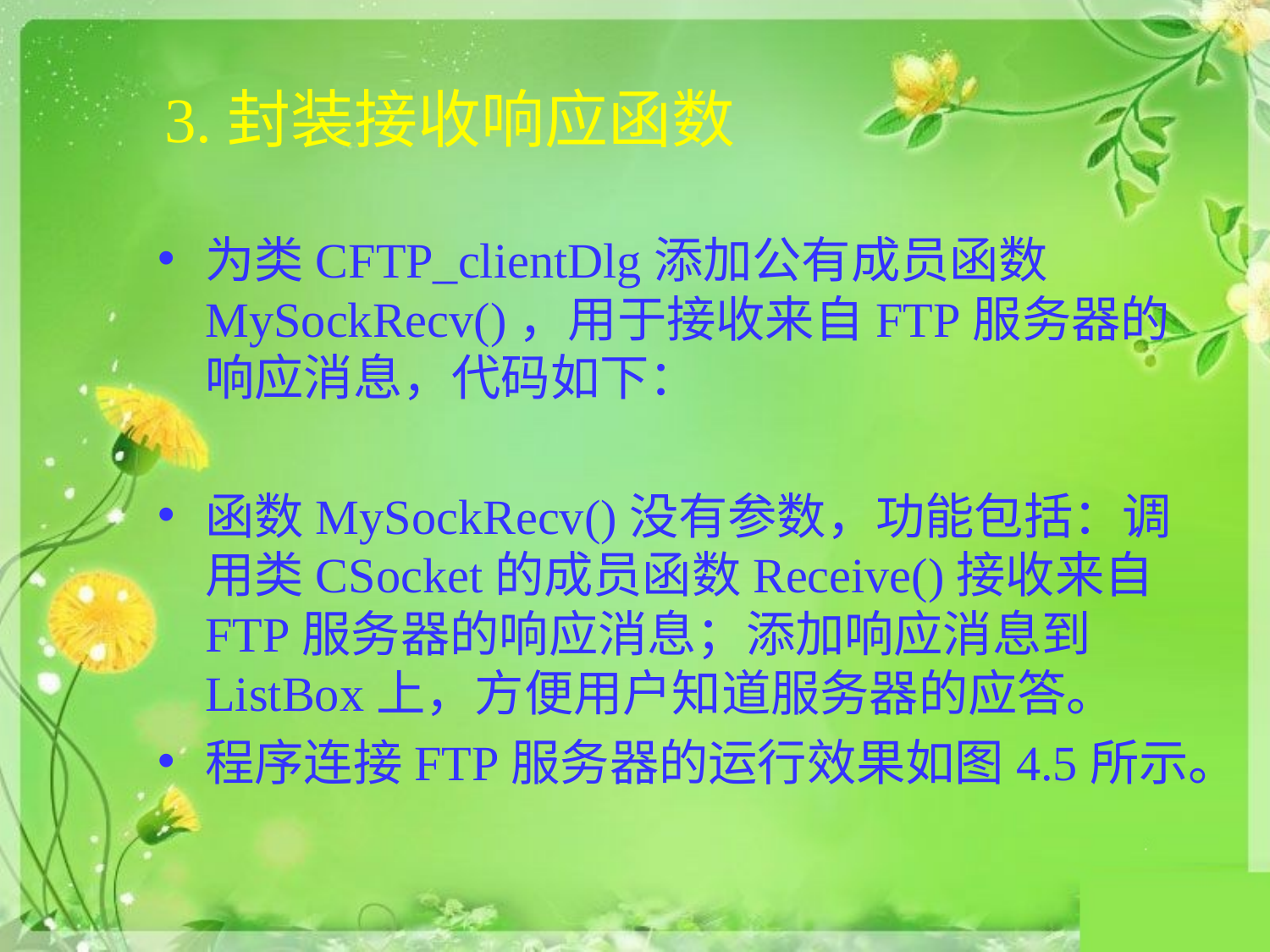

# 3.封装接收响应函数
为类CFTP_clientDlg添加公有成员函数MySockRecv()，用于接收来自FTP服务器的响应消息，代码如下：

函数MySockRecv()没有参数，功能包括：调用类CSocket的成员函数Receive()接收来自FTP服务器的响应消息；添加响应消息到ListBox上，方便用户知道服务器的应答。
程序连接FTP服务器的运行效果如图4.5所示。